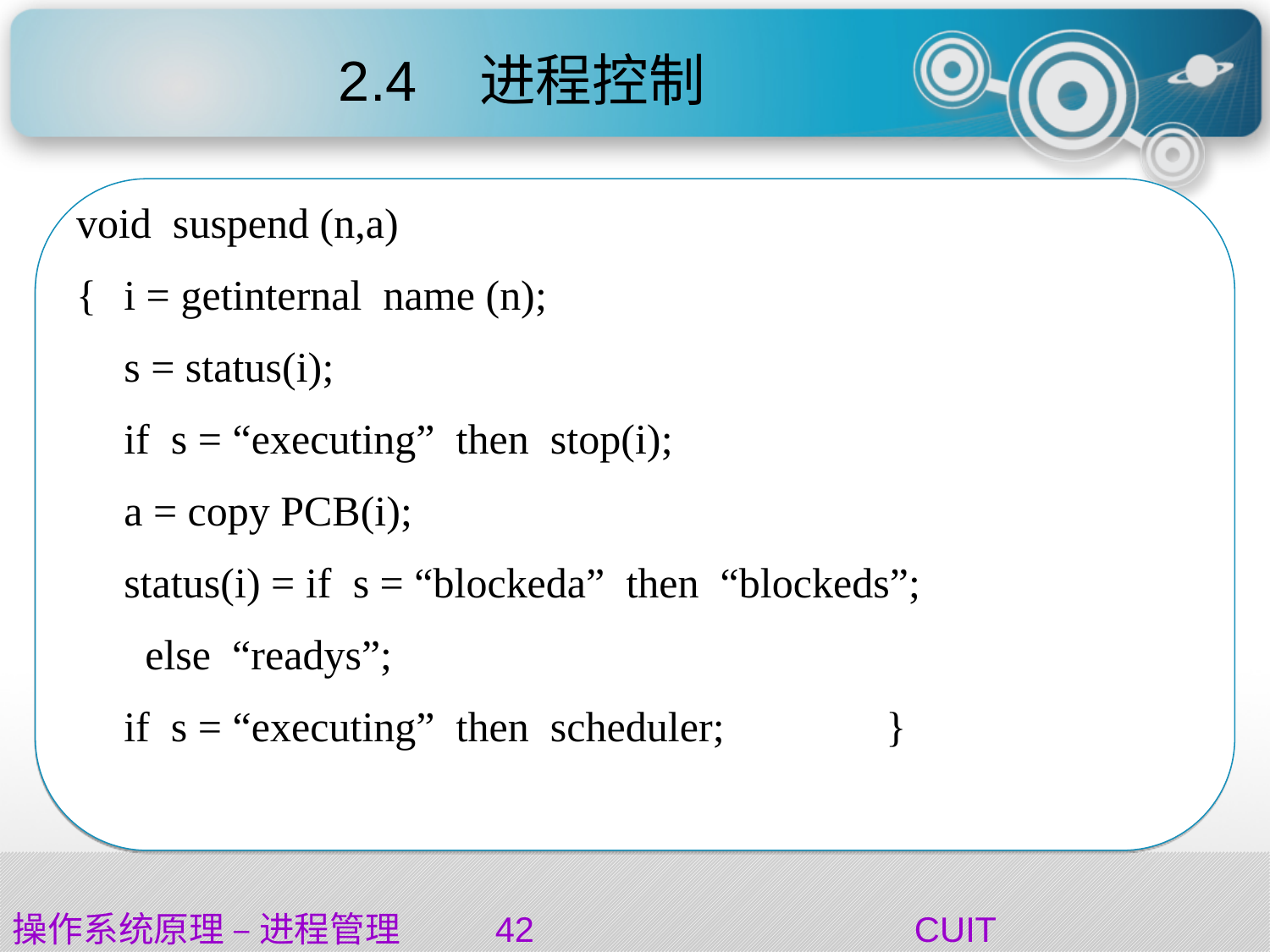

# 2.4	 进程控制
void  suspend (n,a)
{	i = getinternal  name (n);
	s = status(i);
	if  s = “executing”  then  stop(i);
	a = copy PCB(i);
	status(i) = if  s = “blockeda”  then  “blockeds”;
	  else  “readys”;
	if  s = “executing”  then  scheduler;		}